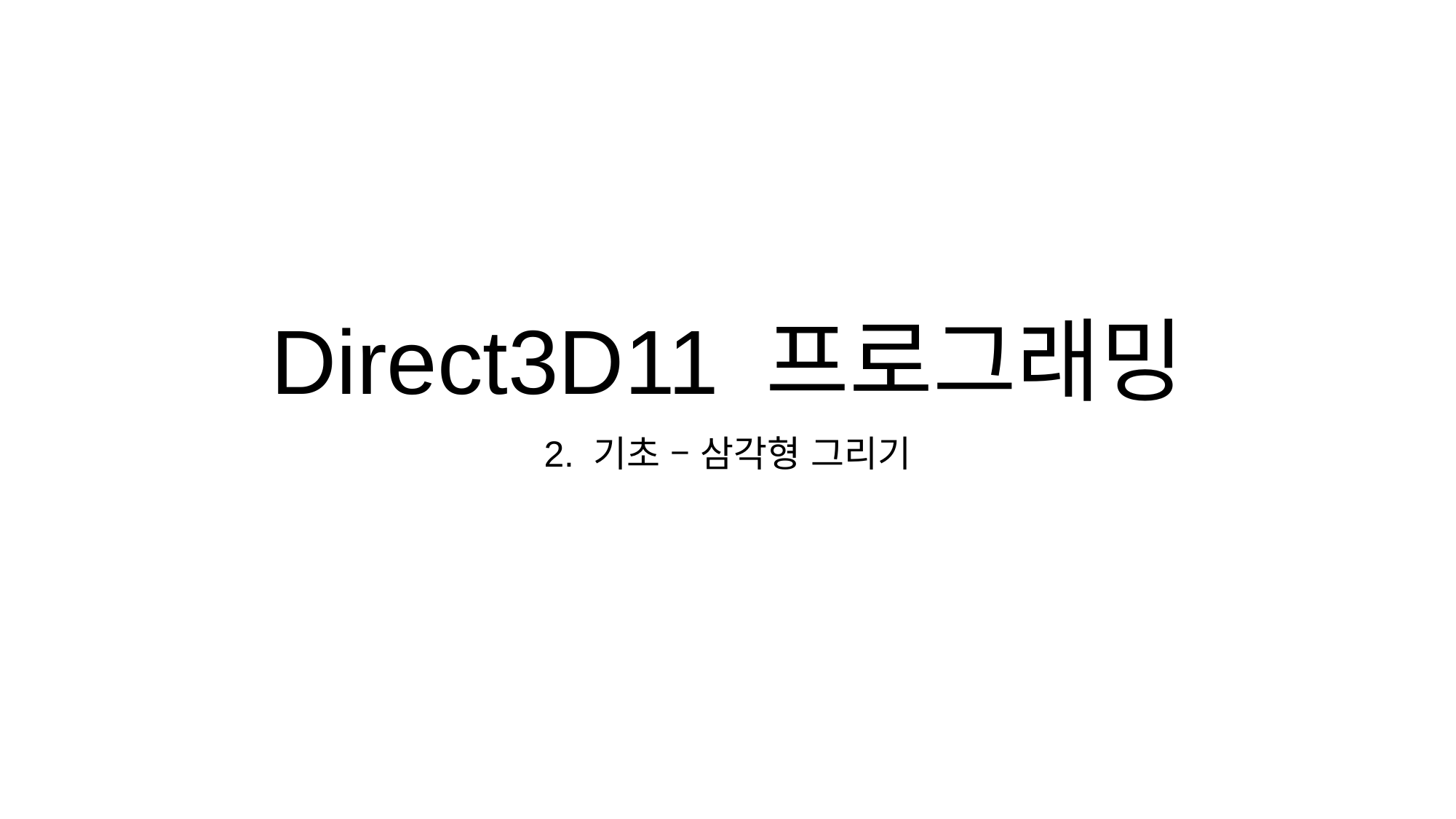

# Direct3D11 프로그래밍
2. 기초 – 삼각형 그리기